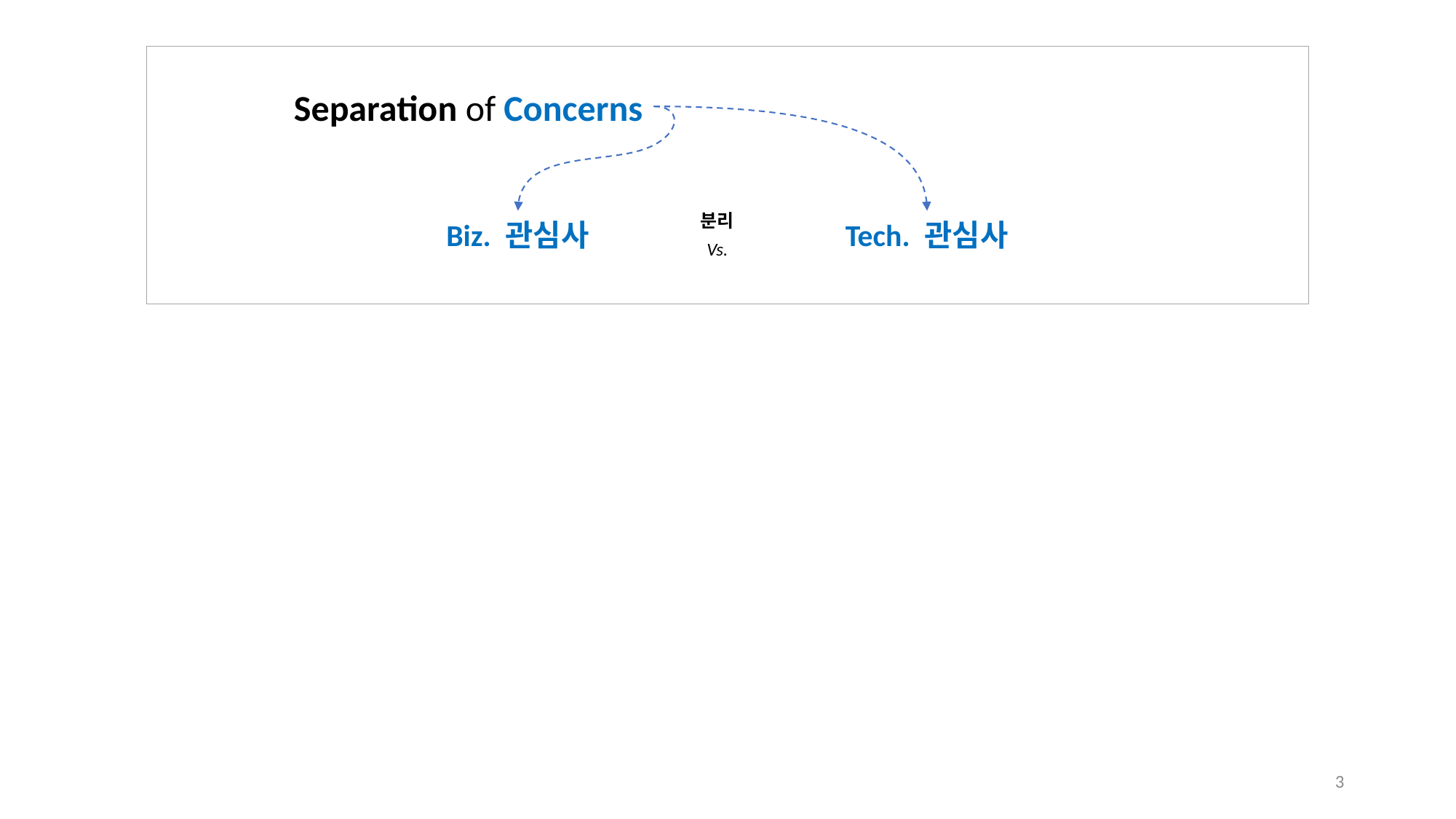

Separation of Concerns
분리
Vs.
Biz. 관심사
Tech. 관심사
3